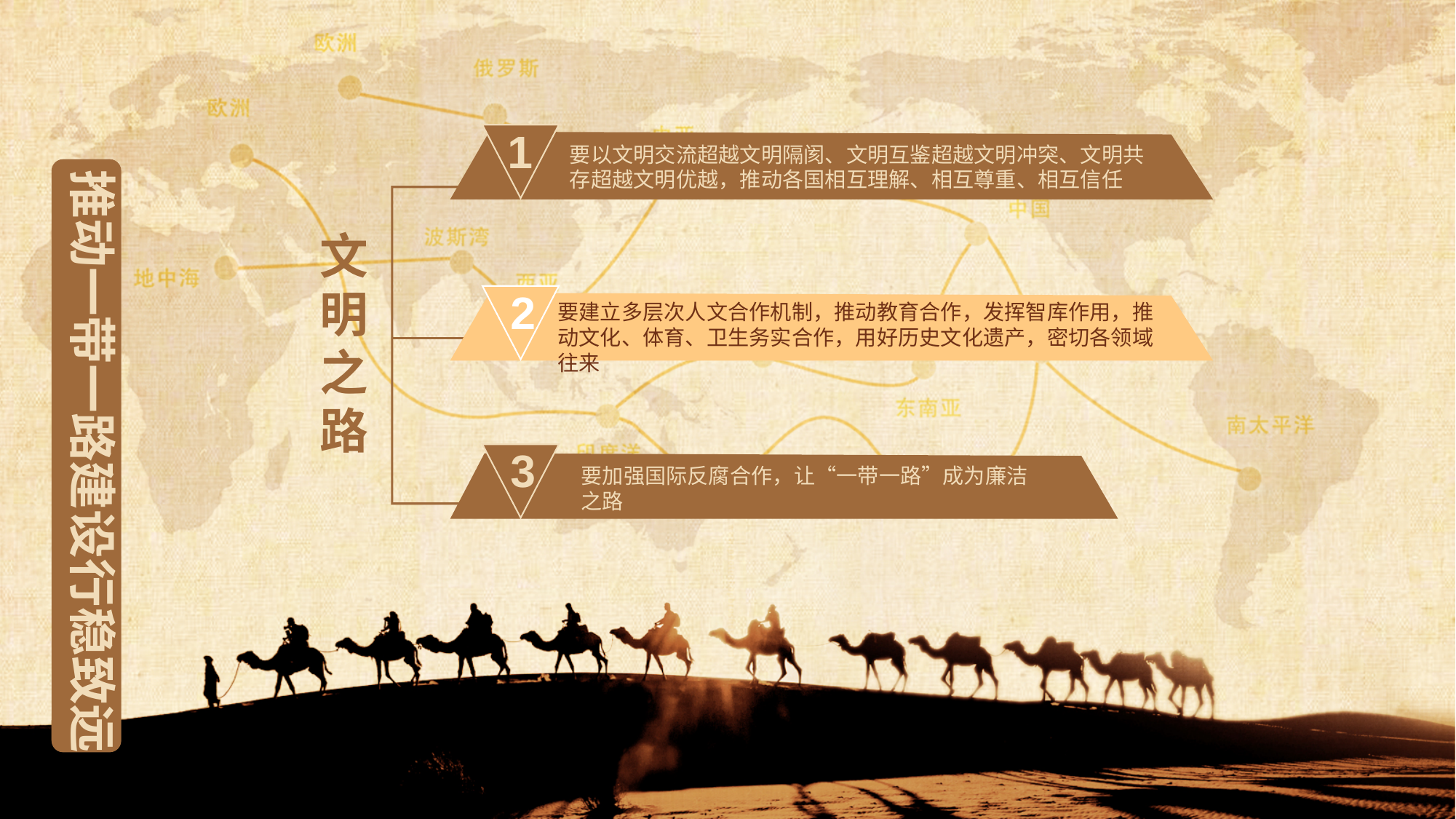

1

要以文明交流超越文明隔阂、文明互鉴超越文明冲突、文明共存超越文明优越，推动各国相互理解、相互尊重、相互信任
推动一带一路建设行稳致远

文明之路
2

要建立多层次人文合作机制，推动教育合作，发挥智库作用，推动文化、体育、卫生务实合作，用好历史文化遗产，密切各领域往来
3

要加强国际反腐合作，让“一带一路”成为廉洁之路